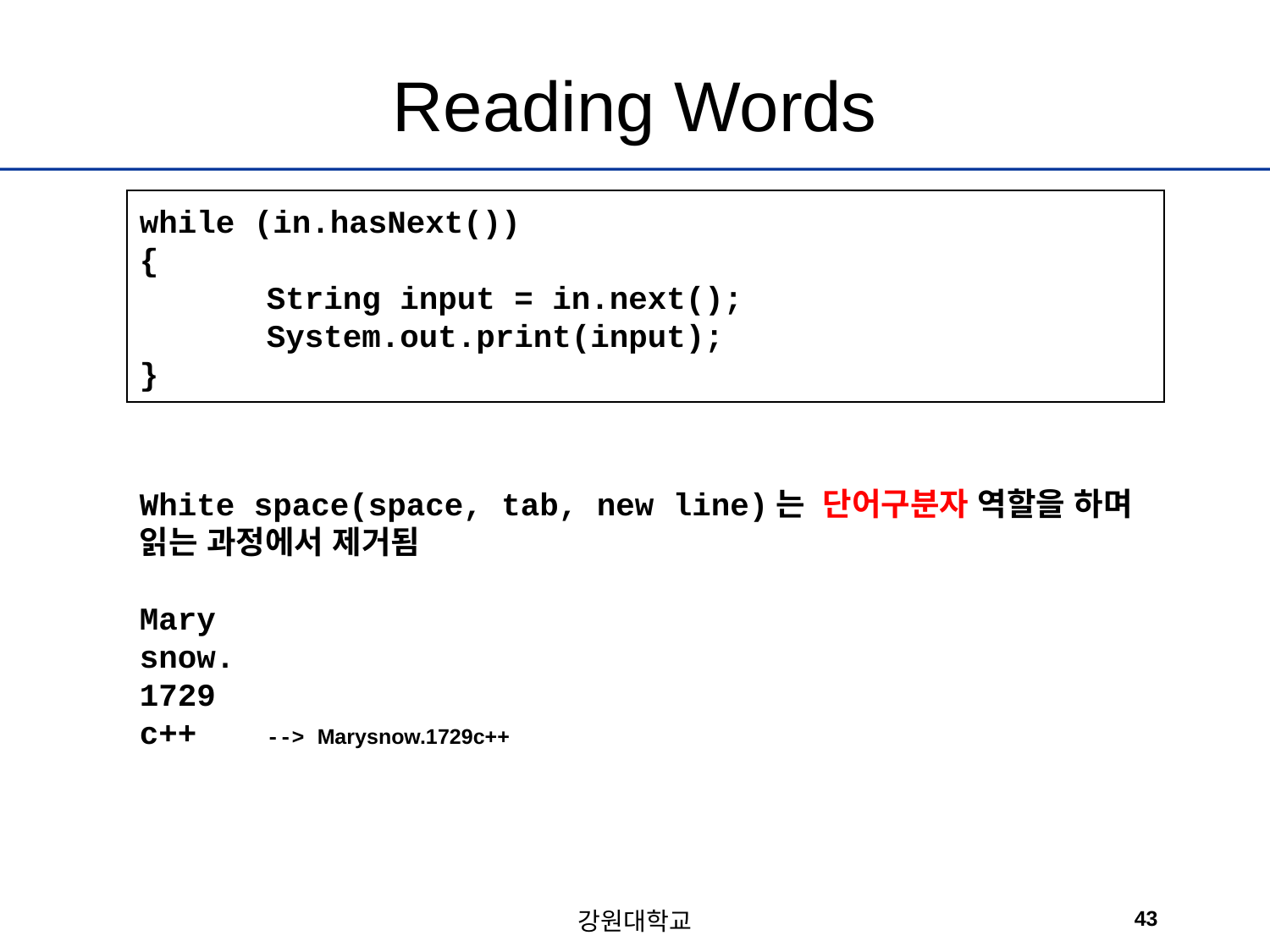

# Reading Words

while (in.hasNext())
{
	String input = in.next();
	System.out.print(input);
}
White space(space, tab, new line)는  단어구분자 역할을 하며 읽는 과정에서 제거됨

Mary
snow.
1729
c++	--> Marysnow.1729c++

강원대학교